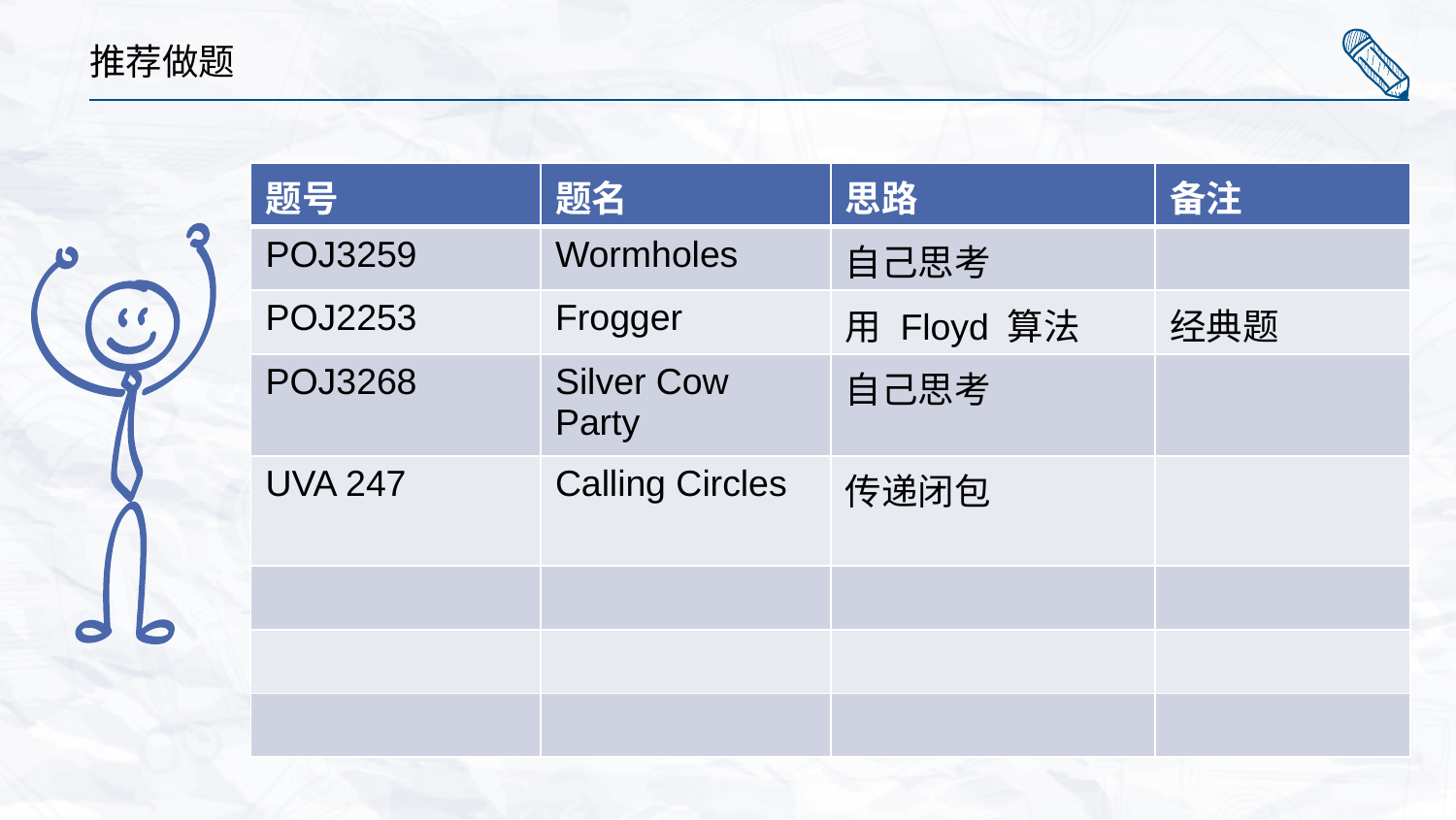

推荐做题
| 题号 | 题名 | 思路 | 备注 |
| --- | --- | --- | --- |
| POJ3259 | Wormholes | 自己思考 |  |
| POJ2253 | Frogger | 用 Floyd 算法 | 经典题 |
| POJ3268 | Silver Cow Party | 自己思考 |  |
| UVA 247 | Calling Circles | 传递闭包 |  |
|  |  |  |  |
|  |  |  |  |
|  |  |  |  |